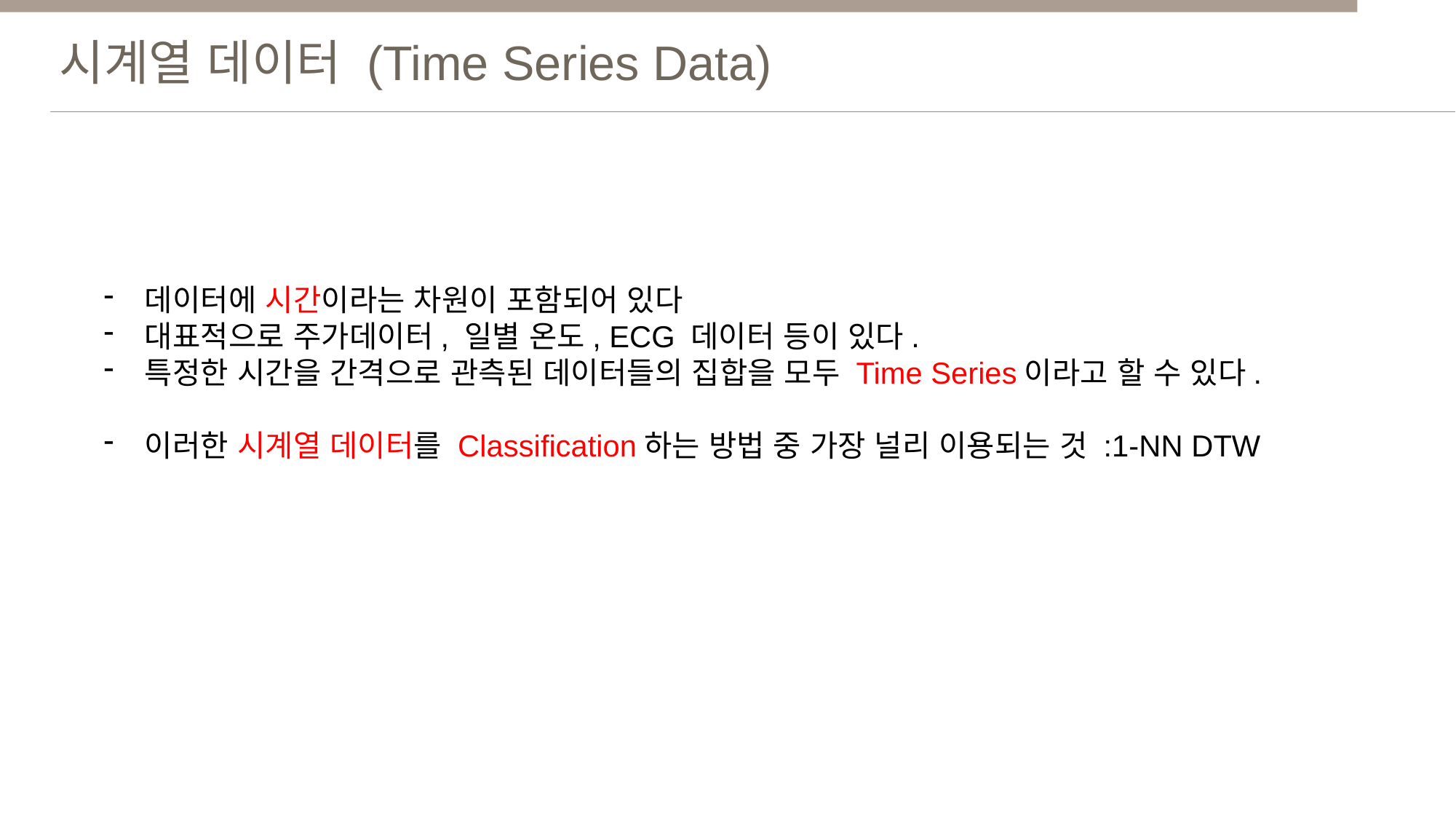

시계열 데이터 (Time Series Data)
데이터에 시간이라는 차원이 포함되어 있다
대표적으로 주가데이터, 일별 온도, ECG 데이터 등이 있다.
특정한 시간을 간격으로 관측된 데이터들의 집합을 모두 Time Series이라고 할 수 있다.

이러한 시계열 데이터를 Classification하는 방법 중 가장 널리 이용되는 것 :1-NN DTW